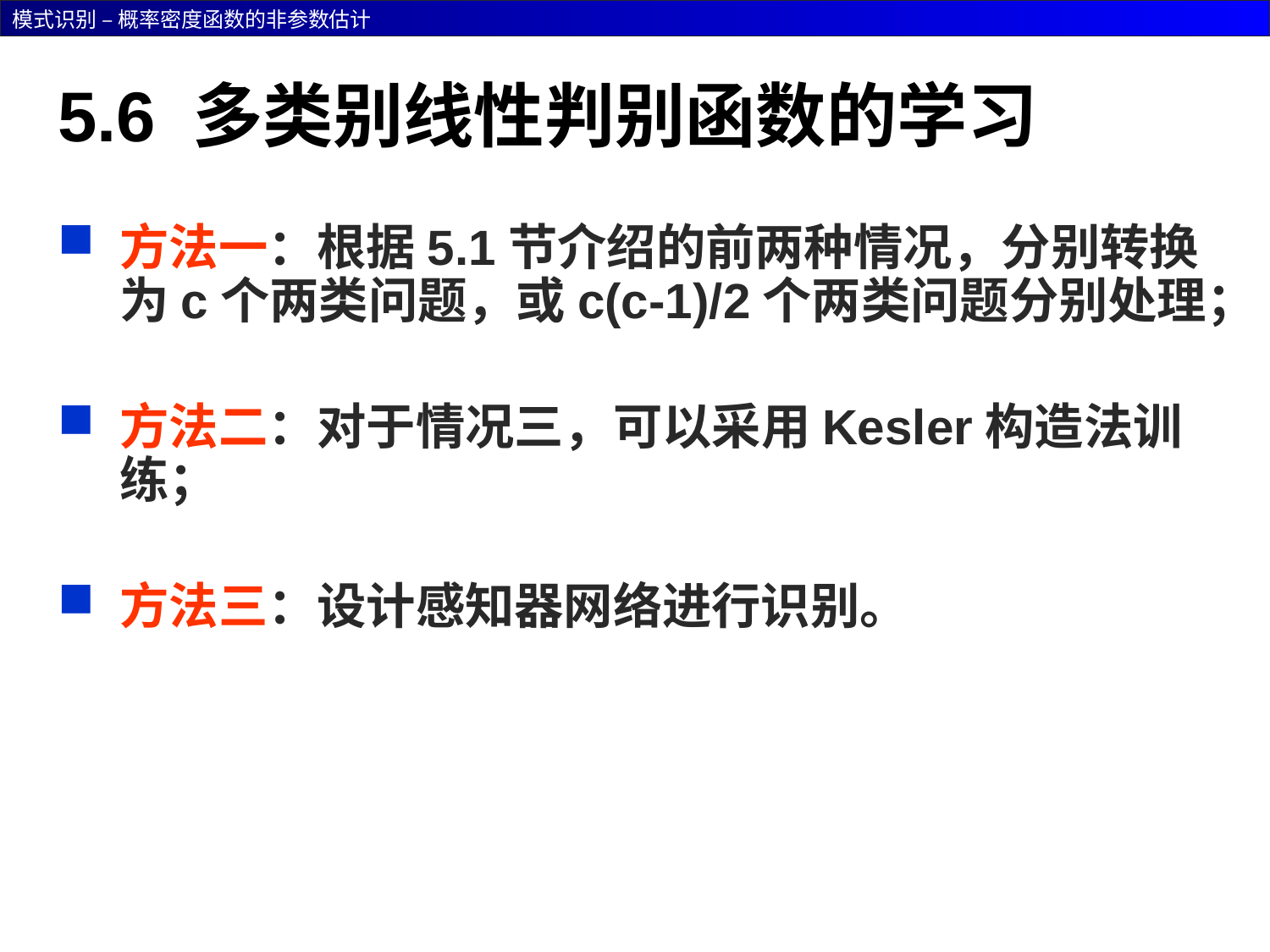

# 5.6 多类别线性判别函数的学习
方法一：根据5.1节介绍的前两种情况，分别转换为c个两类问题，或c(c-1)/2个两类问题分别处理；

方法二：对于情况三，可以采用Kesler构造法训练；

方法三：设计感知器网络进行识别。